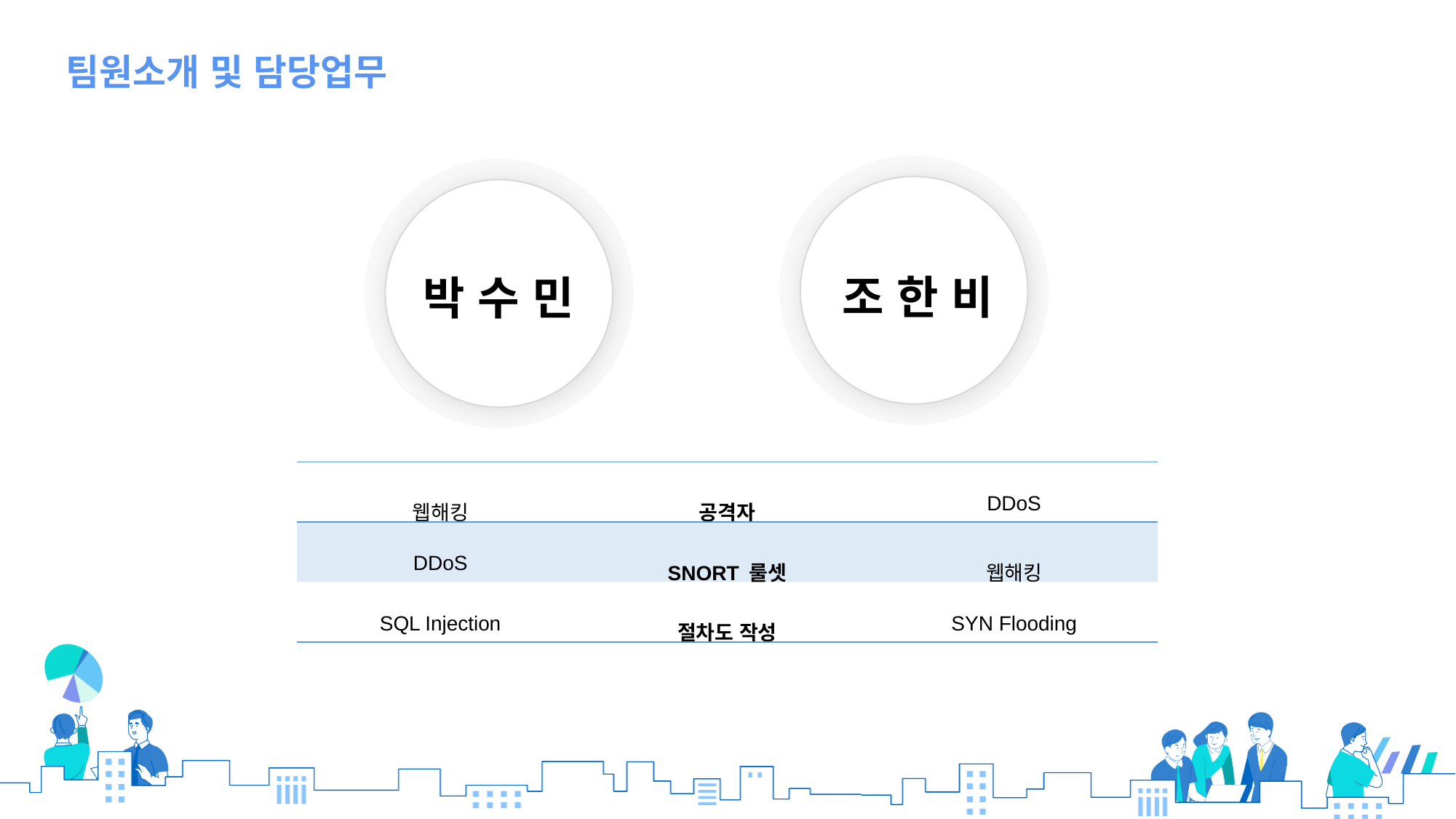

팀원소개 및 담당업무

조 한 비

 박 수 민

| 웹해킹 | 공격자 | DDoS |
| --- | --- | --- |
| DDoS | SNORT 룰셋 | 웹해킹 |
| SQL Injection | 절차도 작성 | SYN Flooding |